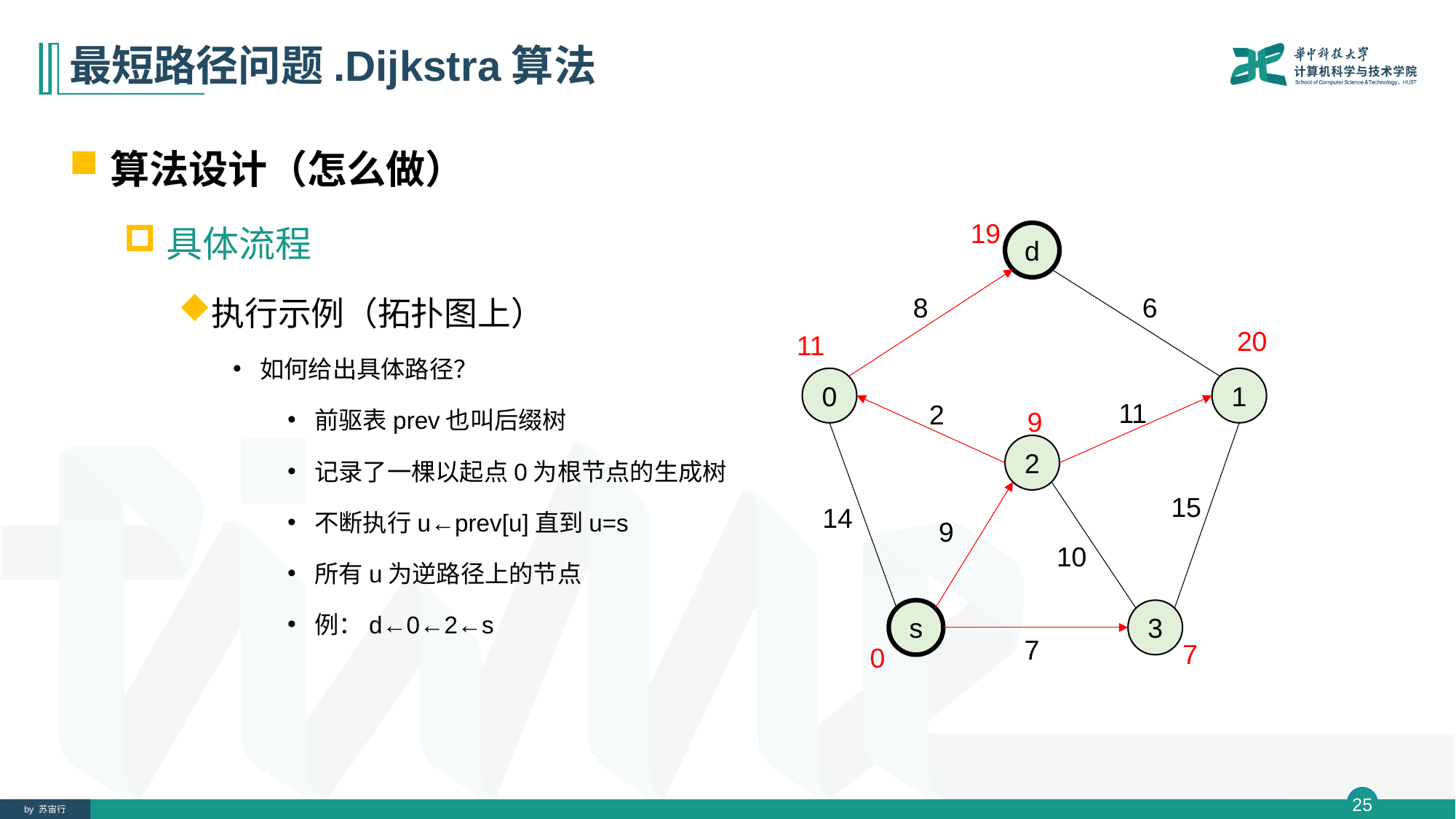

# 最短路径问题.Dijkstra算法
算法设计（怎么做）
具体流程
执行示例（拓扑图上）
如何给出具体路径？
前驱表prev也叫后缀树
记录了一棵以起点0为根节点的生成树
不断执行u←prev[u]直到u=s
所有u为逆路径上的节点
例：d←0←2←s
19
d
8
6
20
11
0
1
11
2
9
2
15
14
9
10
s
3
7
7
0